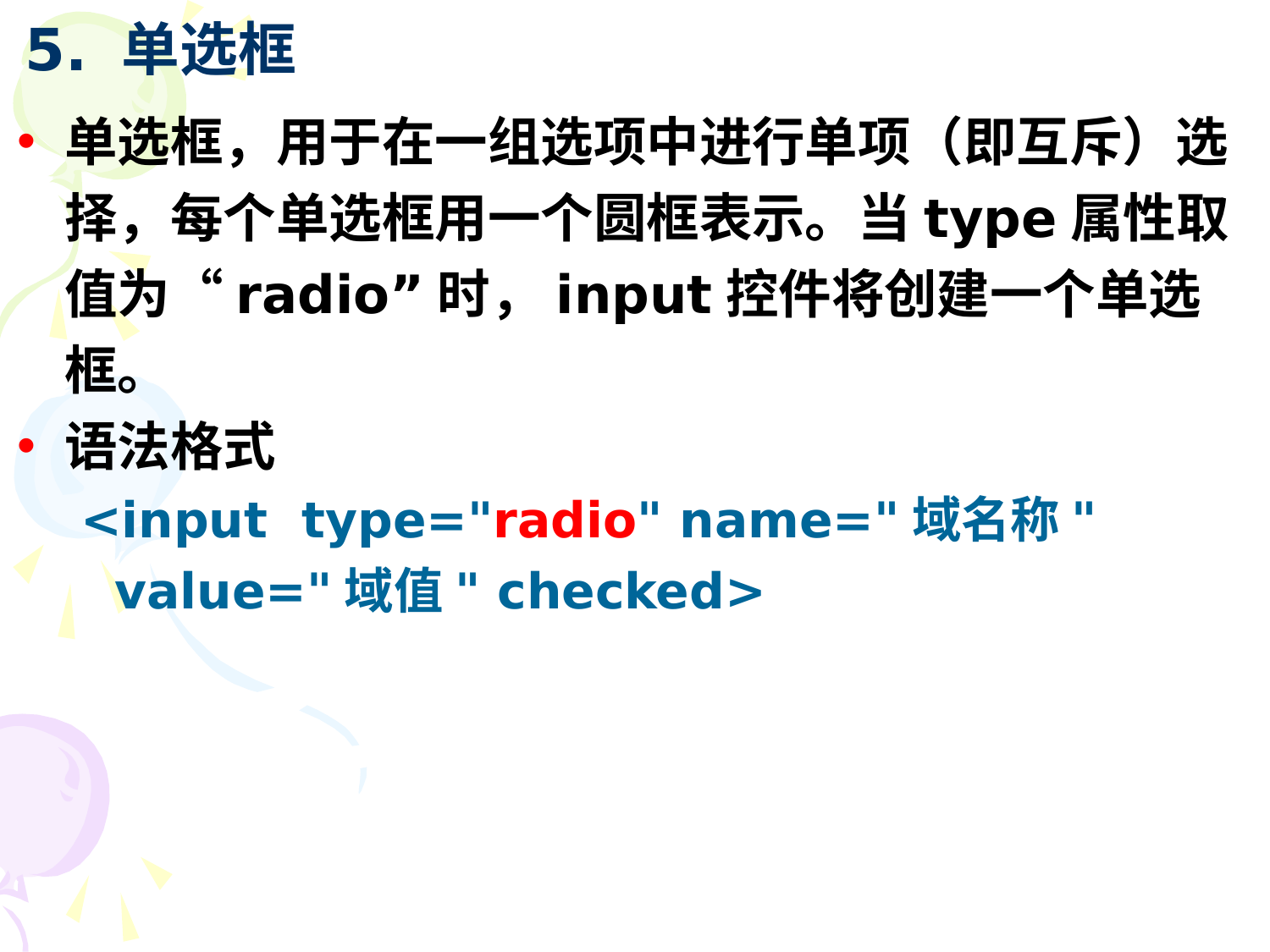

# 5. 单选框
单选框，用于在一组选项中进行单项（即互斥）选择，每个单选框用一个圆框表示。当type属性取值为“radio”时，input控件将创建一个单选框。
语法格式
<input  type="radio" name="域名称"
  value="域值" checked>